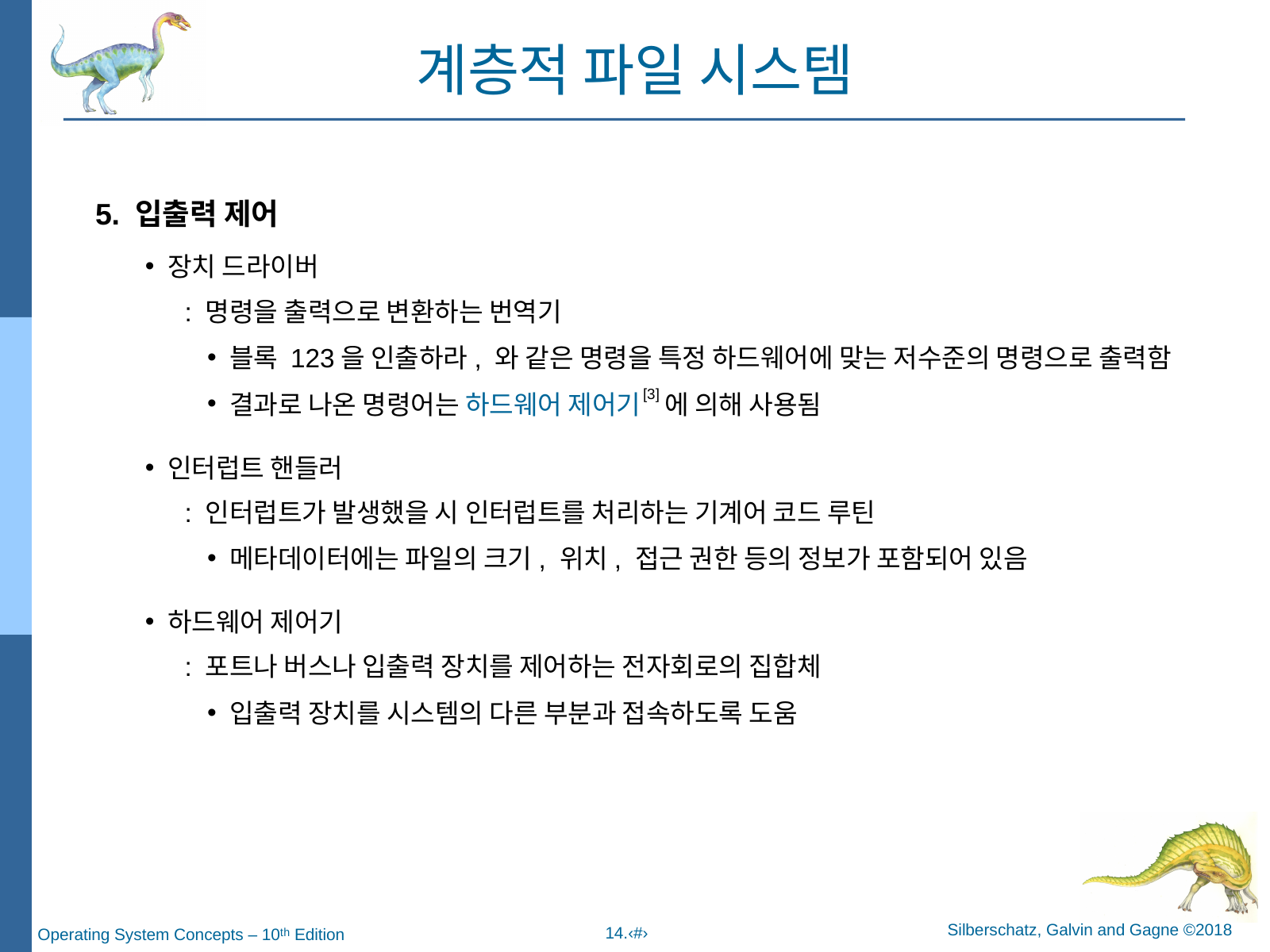

계층적 파일 시스템

5. 입출력 제어
장치 드라이버
: 명령을 출력으로 변환하는 번역기
블록 123을 인출하라, 와 같은 명령을 특정 하드웨어에 맞는 저수준의 명령으로 출력함
결과로 나온 명령어는 하드웨어 제어기    에 의해 사용됨

[3]
인터럽트 핸들러
: 인터럽트가 발생했을 시 인터럽트를 처리하는 기계어 코드 루틴
메타데이터에는 파일의 크기, 위치, 접근 권한 등의 정보가 포함되어 있음
하드웨어 제어기

: 포트나 버스나 입출력 장치를 제어하는 전자회로의 집합체
입출력 장치를 시스템의 다른 부분과 접속하도록 도움

Silberschatz, Galvin and Gagne ©2018
14.‹#›
Operating System Concepts – 10ᵗʰ Edition